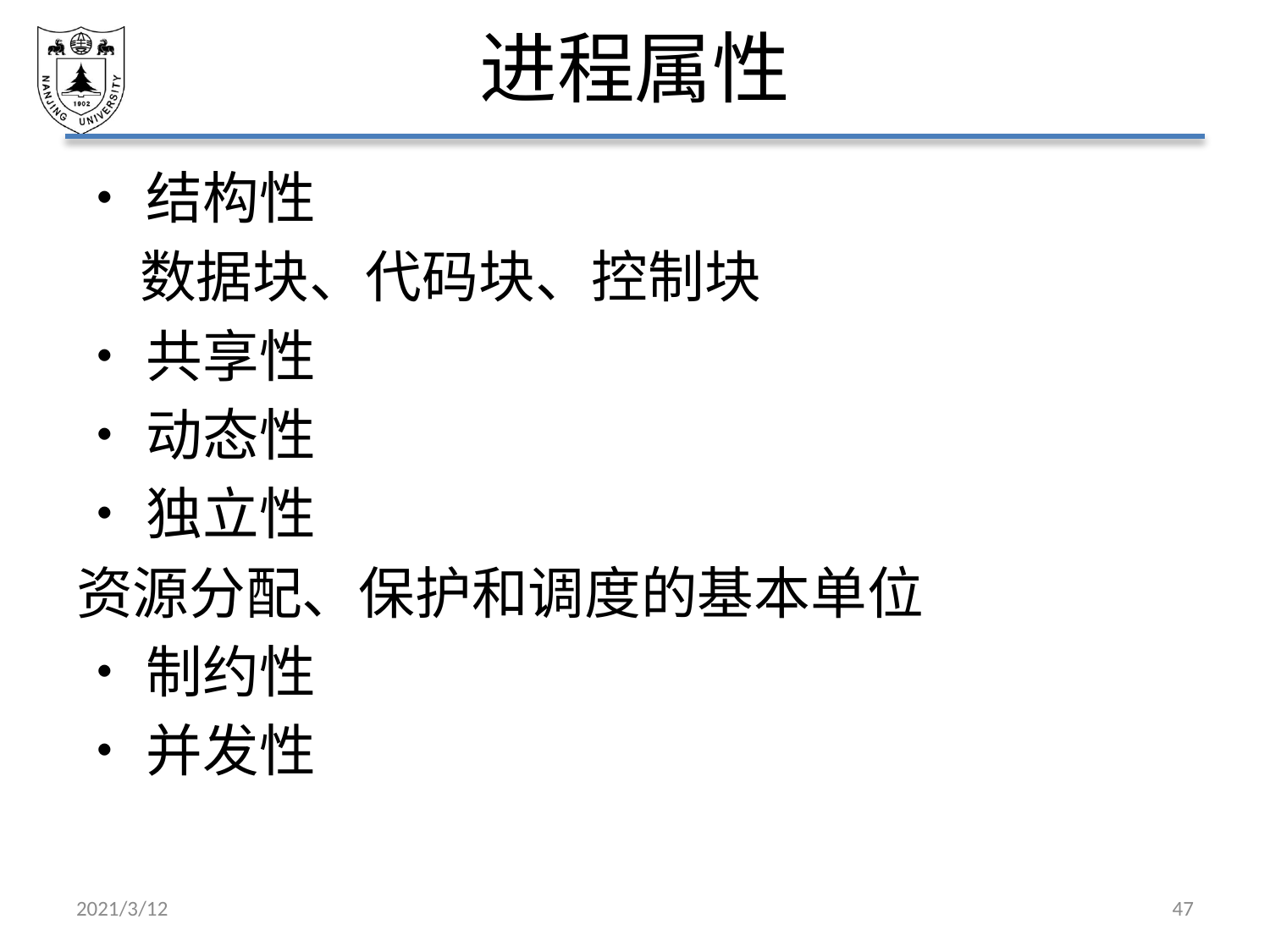

# 进程属性
•结构性
	数据块、代码块、控制块
•共享性
•动态性
•独立性
资源分配、保护和调度的基本单位
•制约性
•并发性

2021/3/12
47